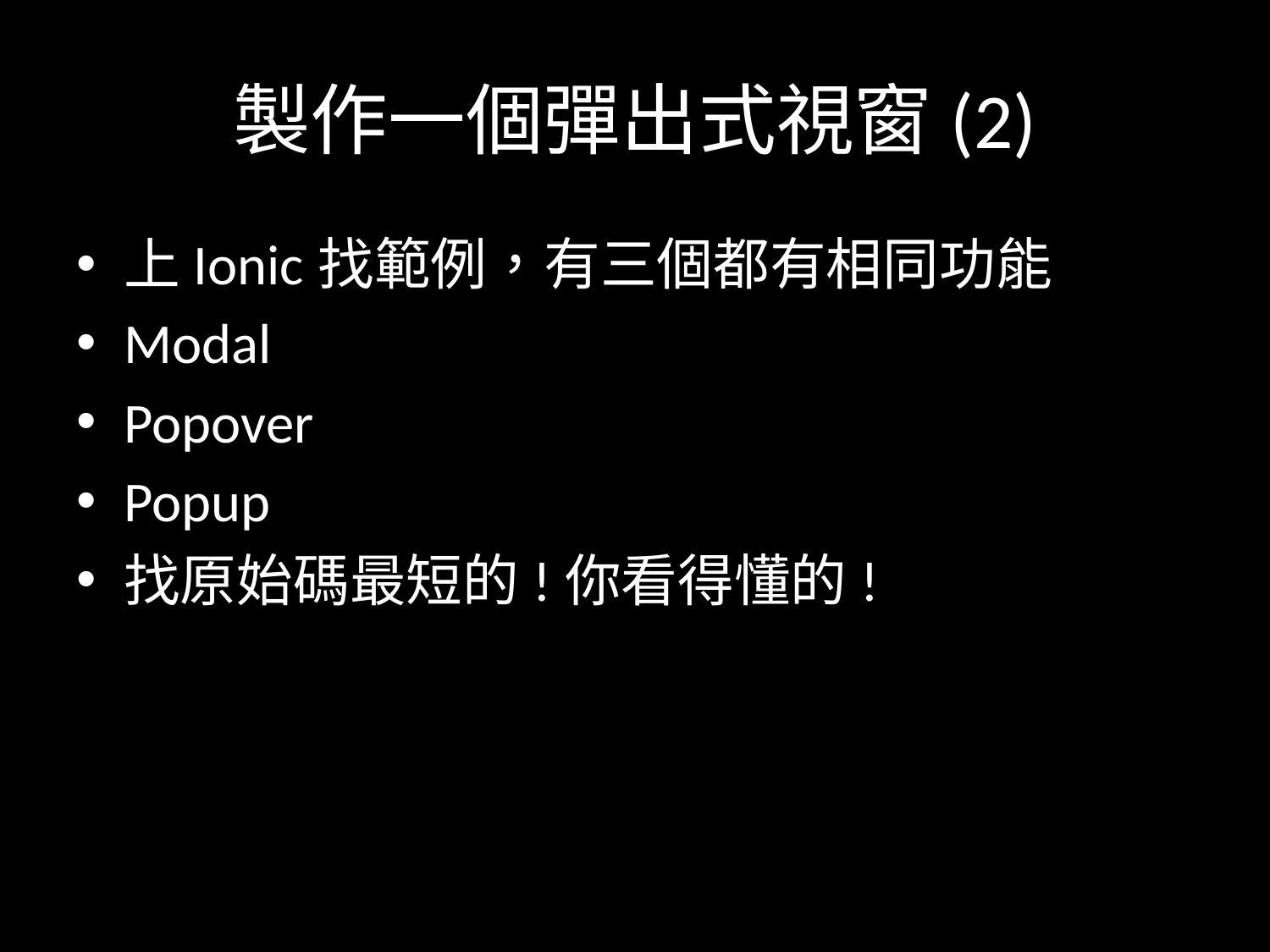

# 製作一個彈出式視窗(2)
上Ionic找範例，有三個都有相同功能
Modal
Popover
Popup
找原始碼最短的!你看得懂的!